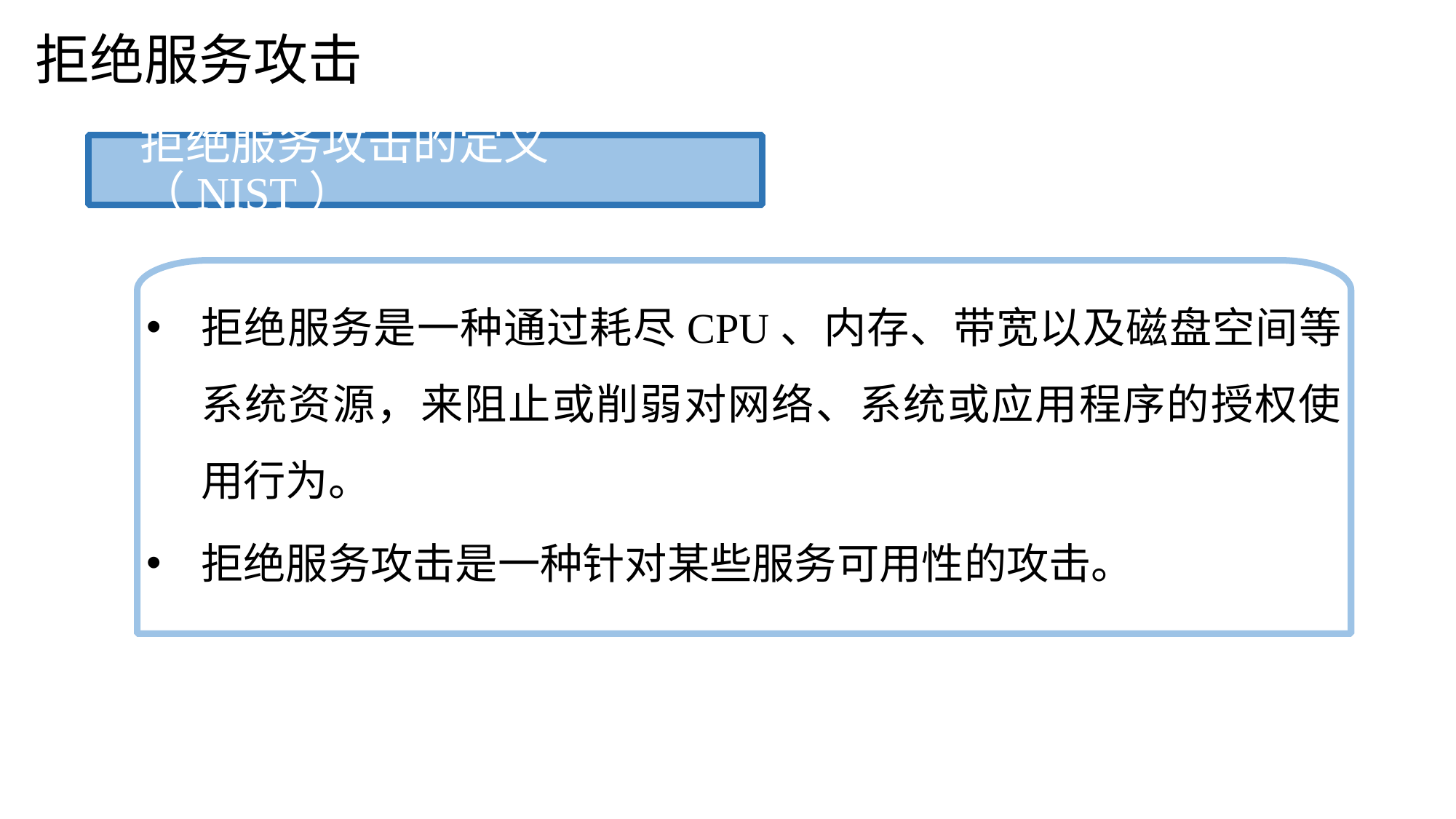

拒绝服务攻击
拒绝服务攻击的定义（NIST）
拒绝服务是一种通过耗尽CPU、内存、带宽以及磁盘空间等系统资源，来阻止或削弱对网络、系统或应用程序的授权使用行为。
拒绝服务攻击是一种针对某些服务可用性的攻击。